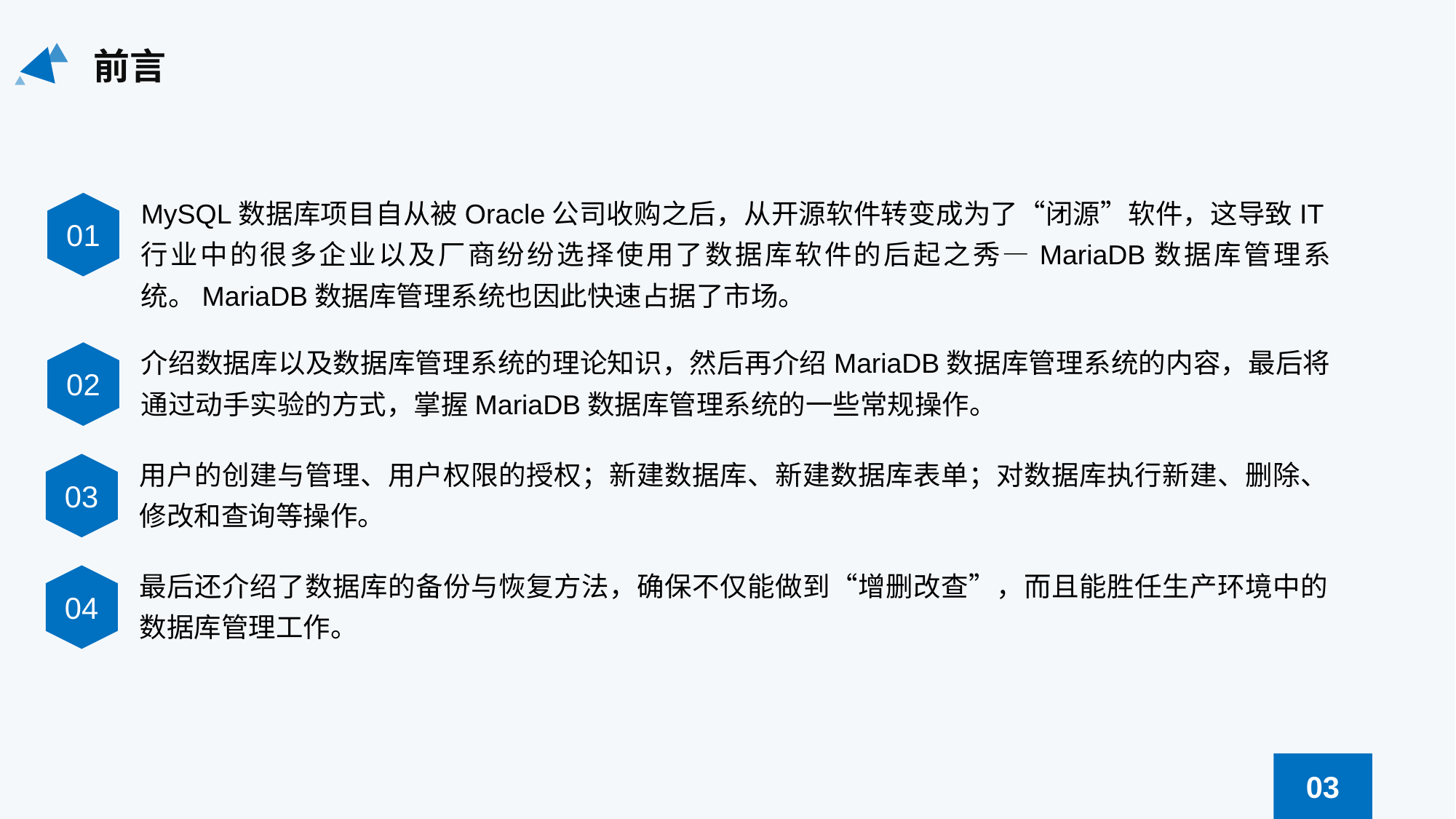

前言

MySQL数据库项目自从被Oracle公司收购之后，从开源软件转变成为了“闭源”软件，这导致IT行业中的很多企业以及厂商纷纷选择使用了数据库软件的后起之秀—MariaDB数据库管理系统。MariaDB数据库管理系统也因此快速占据了市场。

01
介绍数据库以及数据库管理系统的理论知识，然后再介绍MariaDB数据库管理系统的内容，最后将通过动手实验的方式，掌握MariaDB数据库管理系统的一些常规操作。

02
用户的创建与管理、用户权限的授权；新建数据库、新建数据库表单；对数据库执行新建、删除、修改和查询等操作。

03
最后还介绍了数据库的备份与恢复方法，确保不仅能做到“增删改查”，而且能胜任生产环境中的数据库管理工作。

04

03